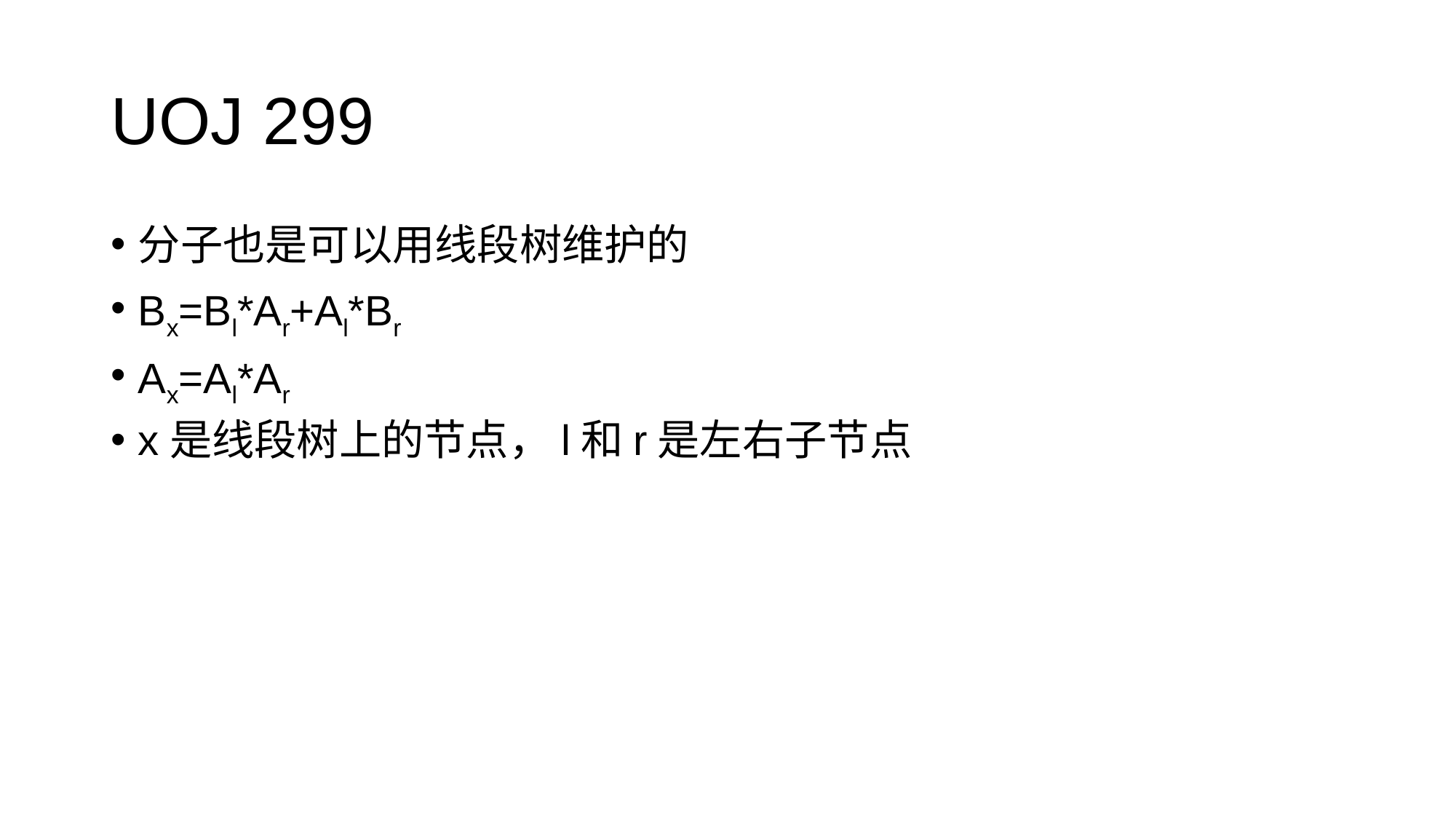

# UOJ 299
分子也是可以用线段树维护的
Bx=Bl*Ar+Al*Br
Ax=Al*Ar
x是线段树上的节点，l和r是左右子节点